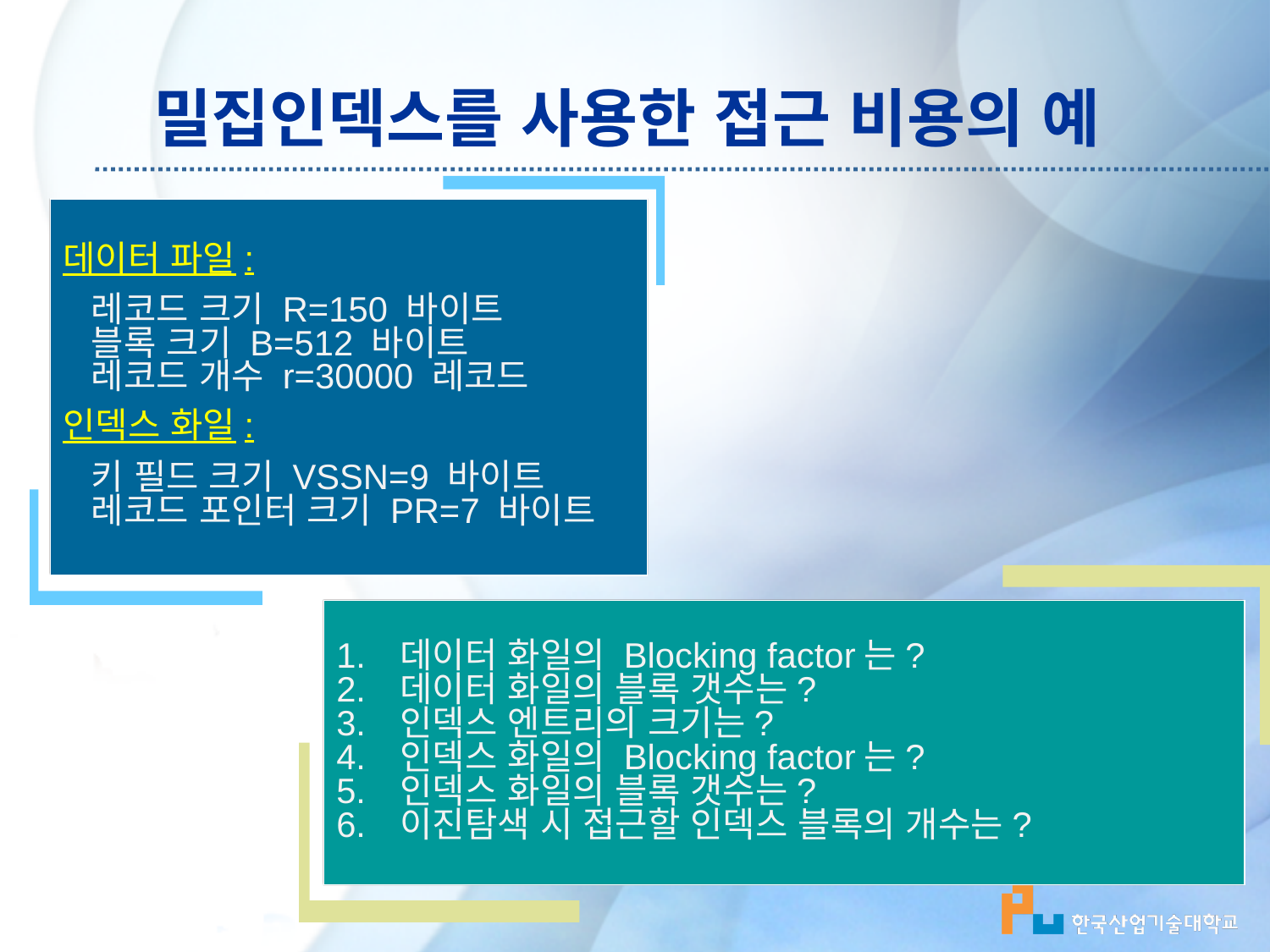

# 밀집인덱스를 사용한 접근 비용의 예

데이터 파일:

  레코드 크기 R=150 바이트
  블록 크기 B=512 바이트
  레코드 개수 r=30000 레코드

인덱스 화일:

  키 필드 크기 VSSN=9 바이트
  레코드 포인터 크기 PR=7 바이트

데이터 화일의 Blocking factor는?
데이터 화일의 블록 갯수는?
인덱스 엔트리의 크기는?
인덱스 화일의 Blocking factor는?
인덱스 화일의 블록 갯수는?
이진탐색 시 접근할 인덱스 블록의 개수는?